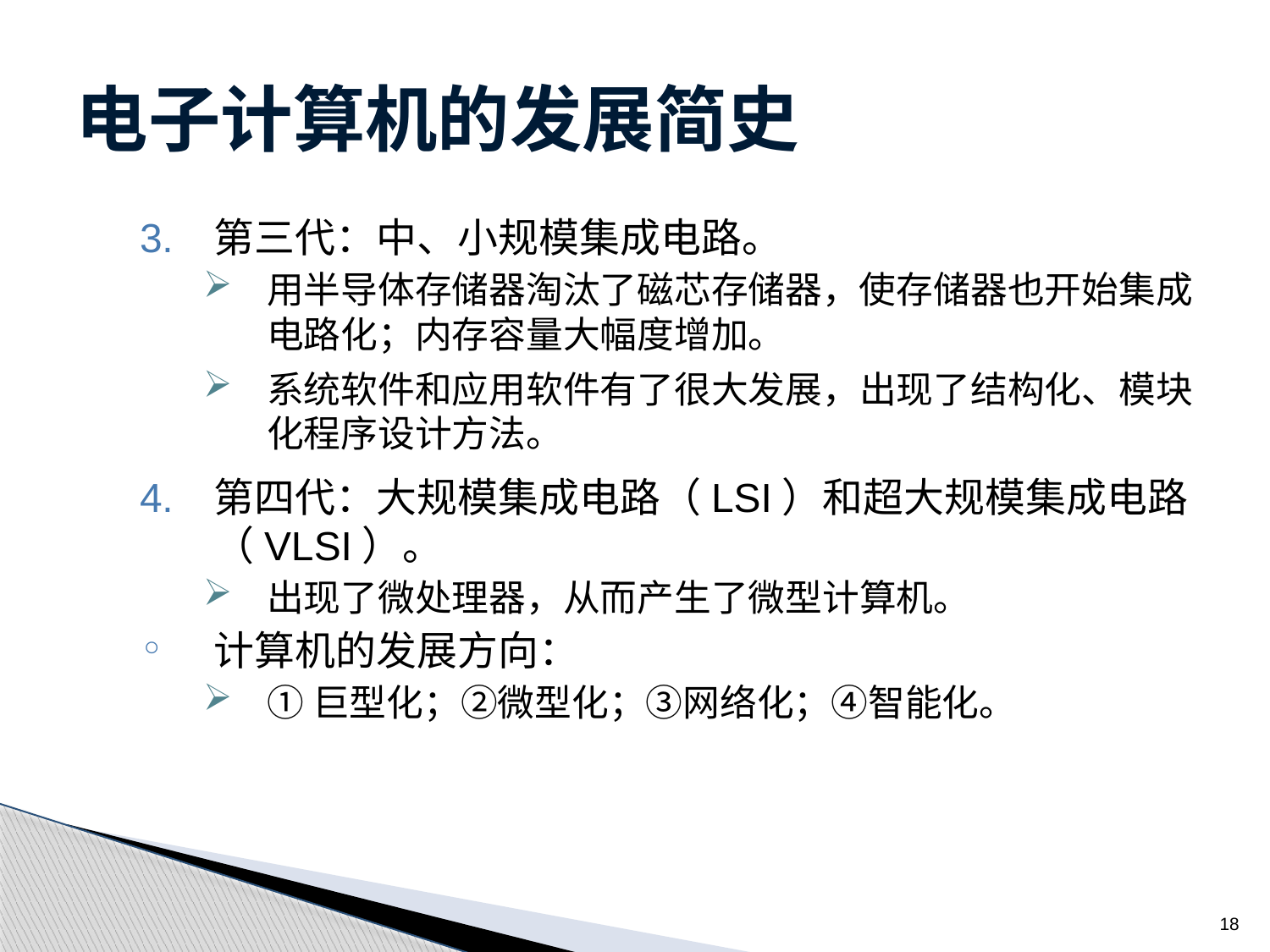

# 电子计算机的发展简史
第三代：中、小规模集成电路。
用半导体存储器淘汰了磁芯存储器，使存储器也开始集成电路化；内存容量大幅度增加。
系统软件和应用软件有了很大发展，出现了结构化、模块化程序设计方法。
第四代：大规模集成电路（LSI）和超大规模集成电路（VLSI）。
出现了微处理器，从而产生了微型计算机。
计算机的发展方向：
①巨型化；②微型化；③网络化；④智能化。
18